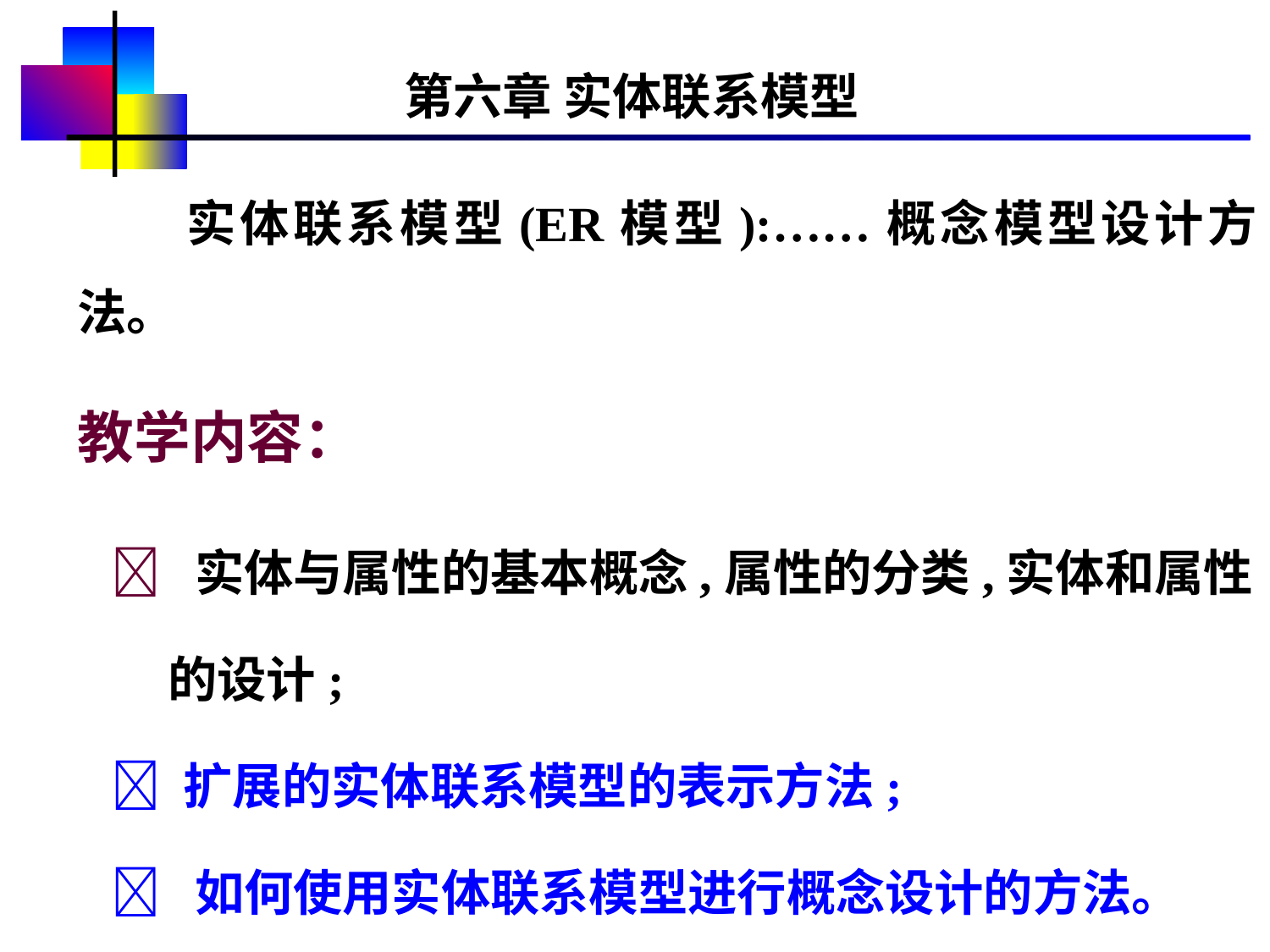

第六章 实体联系模型

      实体联系模型(ER模型):……概念模型设计方法。
教学内容：
   •  实体与属性的基本概念,属性的分类,实体和属性
       的设计;
   • 扩展的实体联系模型的表示方法;
   •  如何使用实体联系模型进行概念设计的方法。